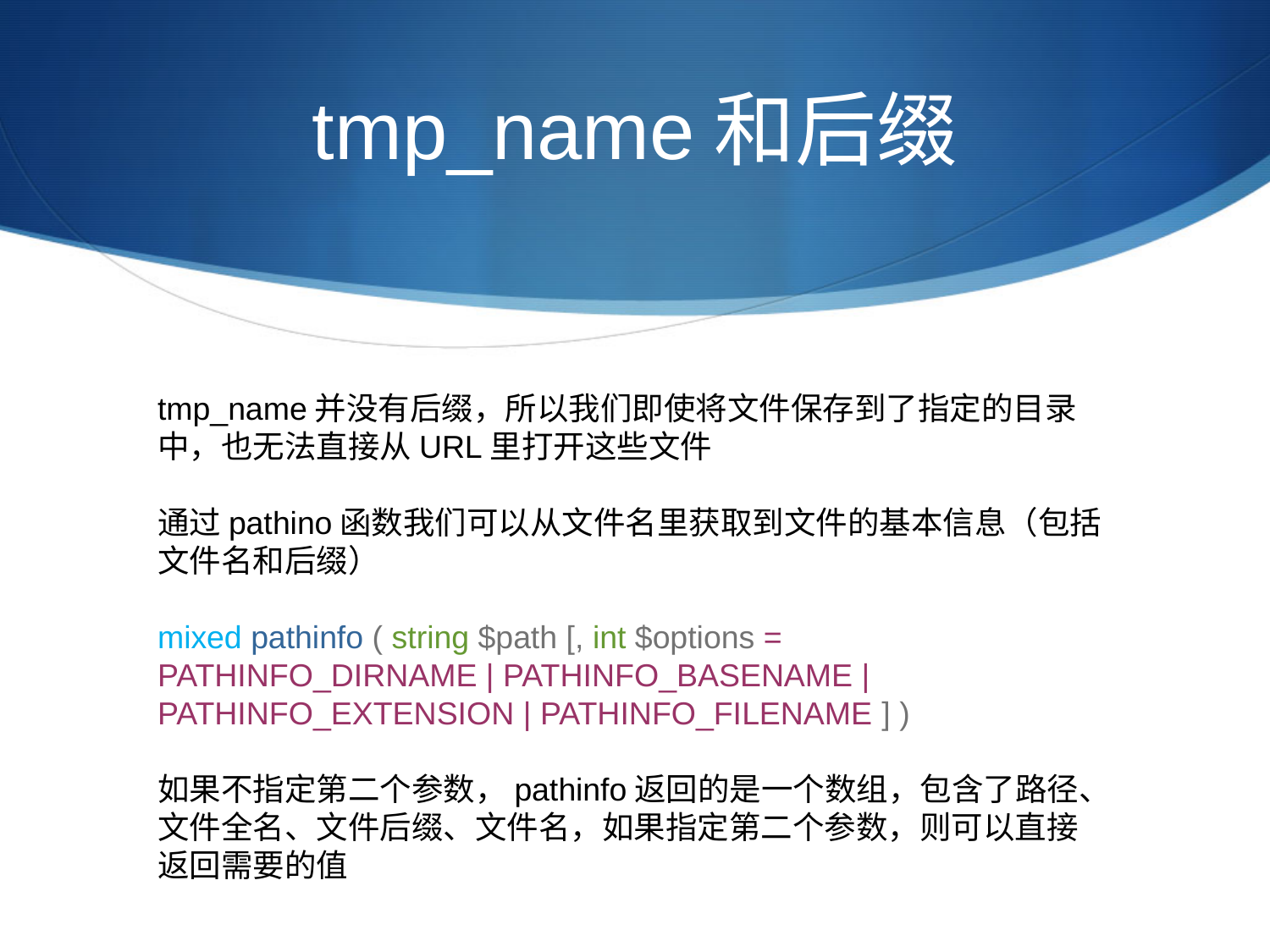

# tmp_name和后缀
tmp_name并没有后缀，所以我们即使将文件保存到了指定的目录中，也无法直接从URL里打开这些文件

通过pathino函数我们可以从文件名里获取到文件的基本信息（包括文件名和后缀）

mixed pathinfo ( string $path [, int $options = PATHINFO_DIRNAME | PATHINFO_BASENAME | PATHINFO_EXTENSION | PATHINFO_FILENAME ] )

如果不指定第二个参数，pathinfo返回的是一个数组，包含了路径、文件全名、文件后缀、文件名，如果指定第二个参数，则可以直接返回需要的值